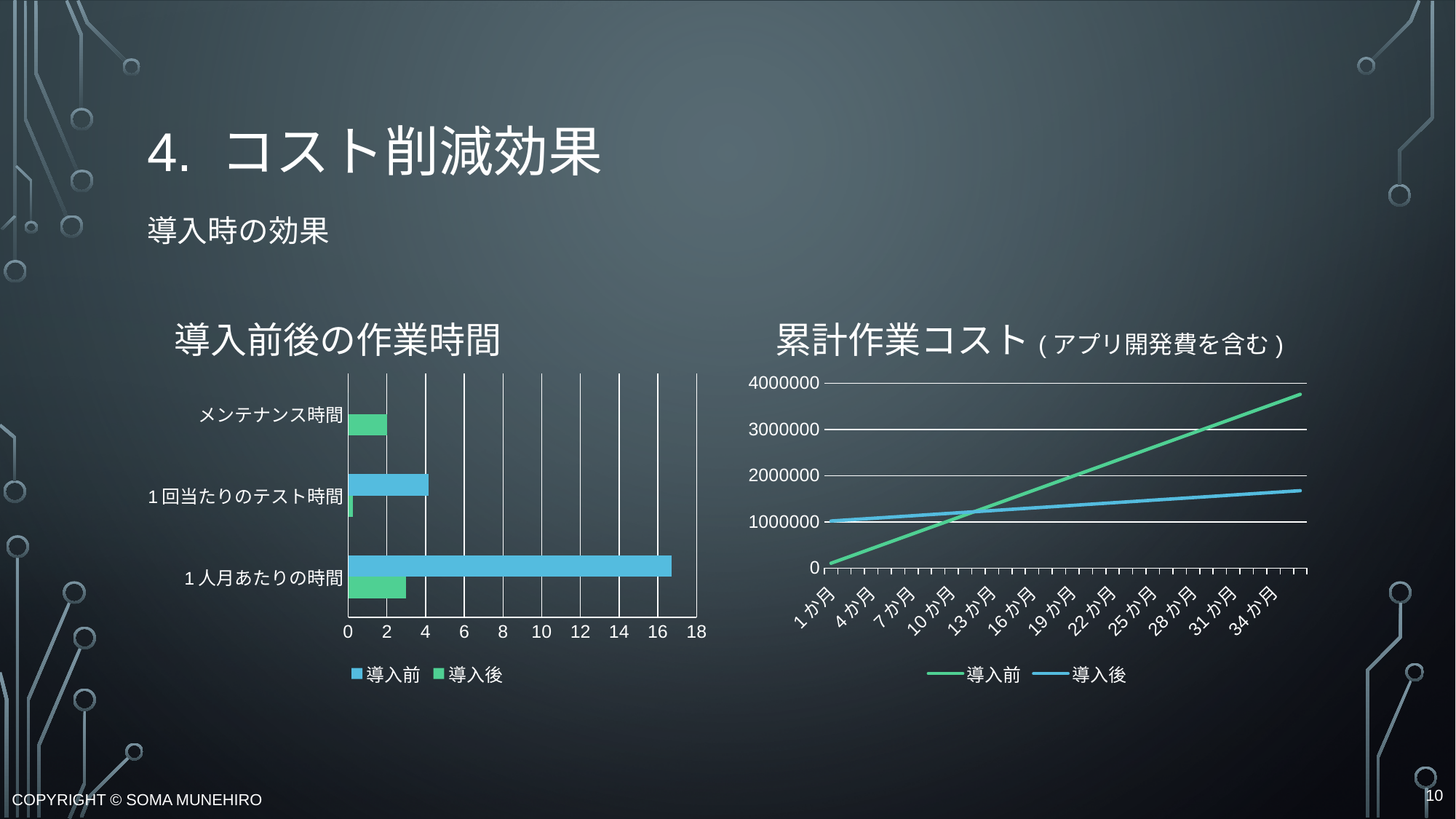

# 4. コスト削減効果 導入時の効果
累計作業コスト(アプリ開発費を含む)
導入前後の作業時間

### Chart

| Category | 導入後 | 導入前 |
|---|---|---|
| 1人月あたりの時間 | 3.0 | 16.7 |
| 1回当たりのテスト時間 | 0.25 | 4.17 |
| メンテナンス時間 | 2.0 | 0.0 |

### Chart

| Category | 導入前 | 導入後 |
|---|---|---|
| 1か月 | 104375.0 | 1018750.0 |
| 2か月 | 208750.0 | 1037500.0 |
| 3か月 | 313125.0 | 1056250.0 |
| 4か月 | 417500.0 | 1075000.0 |
| 5か月 | 521875.0 | 1093750.0 |
| 6か月 | 626250.0 | 1112500.0 |
| 7か月 | 730625.0 | 1131250.0 |
| 8か月 | 835000.0 | 1150000.0 |
| 9か月 | 939375.0 | 1168750.0 |
| 10か月 | 1043750.0 | 1187500.0 |
| 11か月 | 1148125.0 | 1206250.0 |
| 12か月 | 1252500.0 | 1225000.0 |
| 13か月 | 1356875.0 | 1243750.0 |
| 14か月 | 1461250.0 | 1262500.0 |
| 15か月 | 1565625.0 | 1281250.0 |
| 16か月 | 1670000.0 | 1300000.0 |
| 17か月 | 1774375.0 | 1318750.0 |
| 18か月 | 1878750.0 | 1337500.0 |
| 19か月 | 1983125.0 | 1356250.0 |
| 20か月 | 2087500.0 | 1375000.0 |
| 21か月 | 2191875.0 | 1393750.0 |
| 22か月 | 2296250.0 | 1412500.0 |
| 23か月 | 2400625.0 | 1431250.0 |
| 24か月 | 2505000.0 | 1450000.0 |
| 25か月 | 2609375.0 | 1468750.0 |
| 26か月 | 2713750.0 | 1487500.0 |
| 27か月 | 2818125.0 | 1506250.0 |
| 28か月 | 2922500.0 | 1525000.0 |
| 29か月 | 3026875.0 | 1543750.0 |
| 30か月 | 3131250.0 | 1562500.0 |
| 31か月 | 3235625.0 | 1581250.0 |
| 32か月 | 3340000.0 | 1600000.0 |
| 33か月 | 3444375.0 | 1618750.0 |
| 34か月 | 3548750.0 | 1637500.0 |
| 35か月 | 3653125.0 | 1656250.0 |
| 36か月 | 3757500.0 | 1675000.0 |
10
Copyright © Soma Munehiro